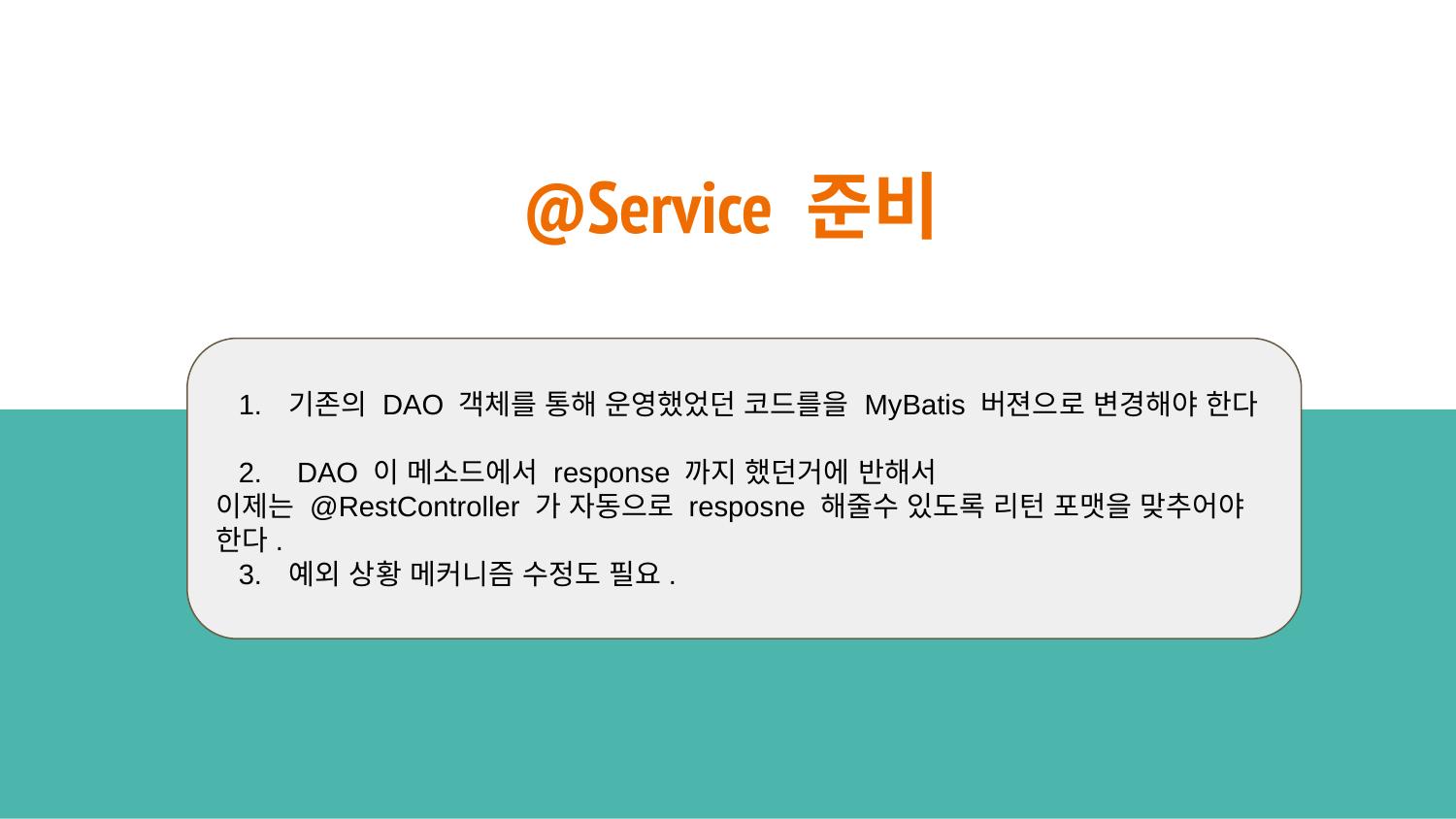

# @Service 준비
기존의 DAO 객체를 통해 운영했었던 코드를을 MyBatis 버젼으로 변경해야 한다

 DAO 이 메소드에서 response 까지 했던거에 반해서
이제는 @RestController 가 자동으로 resposne 해줄수 있도록 리턴 포맷을 맞추어야 한다.
예외 상황 메커니즘 수정도 필요.